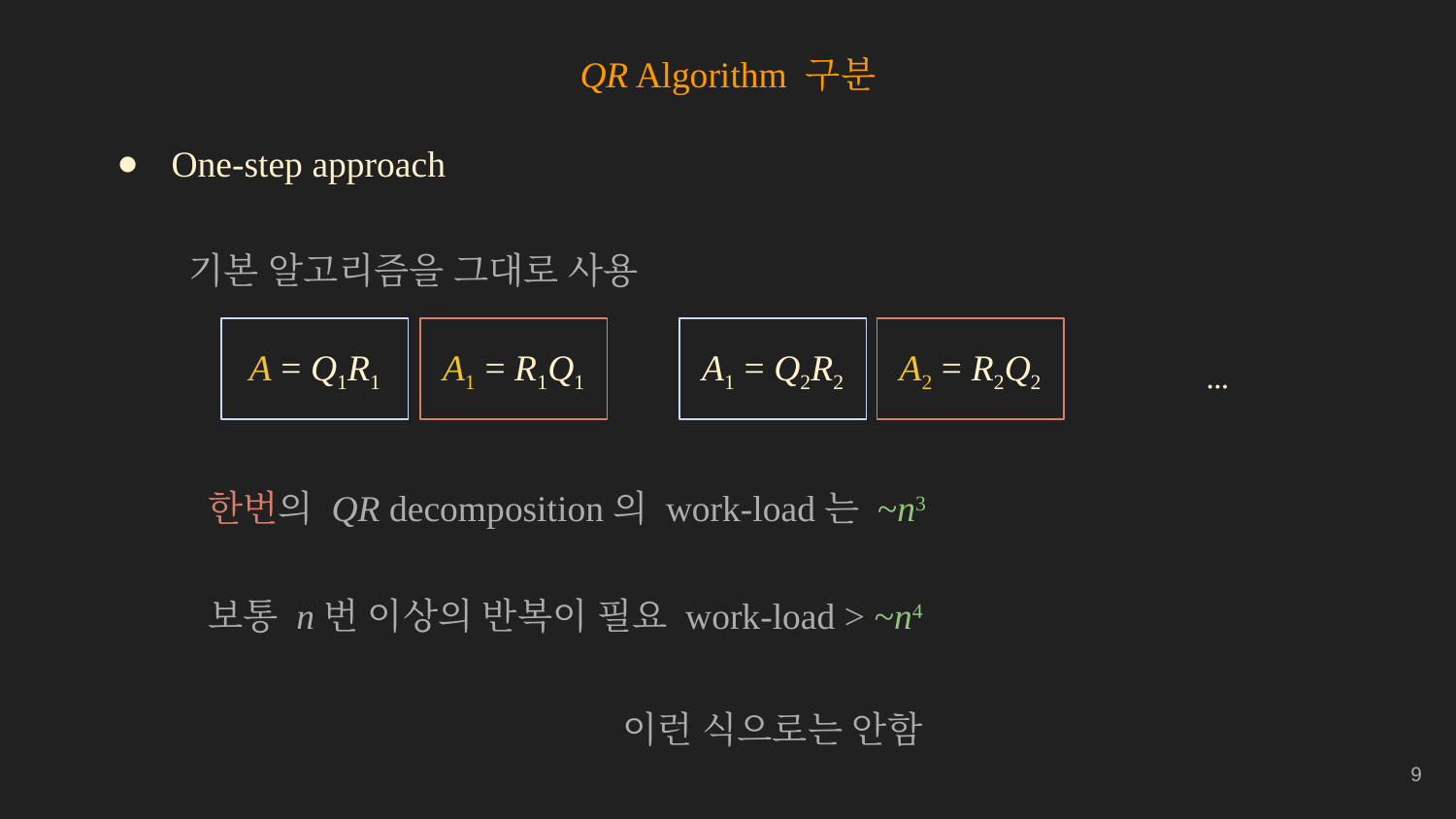

QR Algorithm 구분
One-step approach
기본 알고리즘을 그대로 사용
A = Q1R1
A1 = R1Q1
A1 = Q2R2
A2 = R2Q2
⋯
한번의 QR decomposition의 work-load는 ~n3
보통 n번 이상의 반복이 필요 work-load > ~n4
이런 식으로는 안함
9